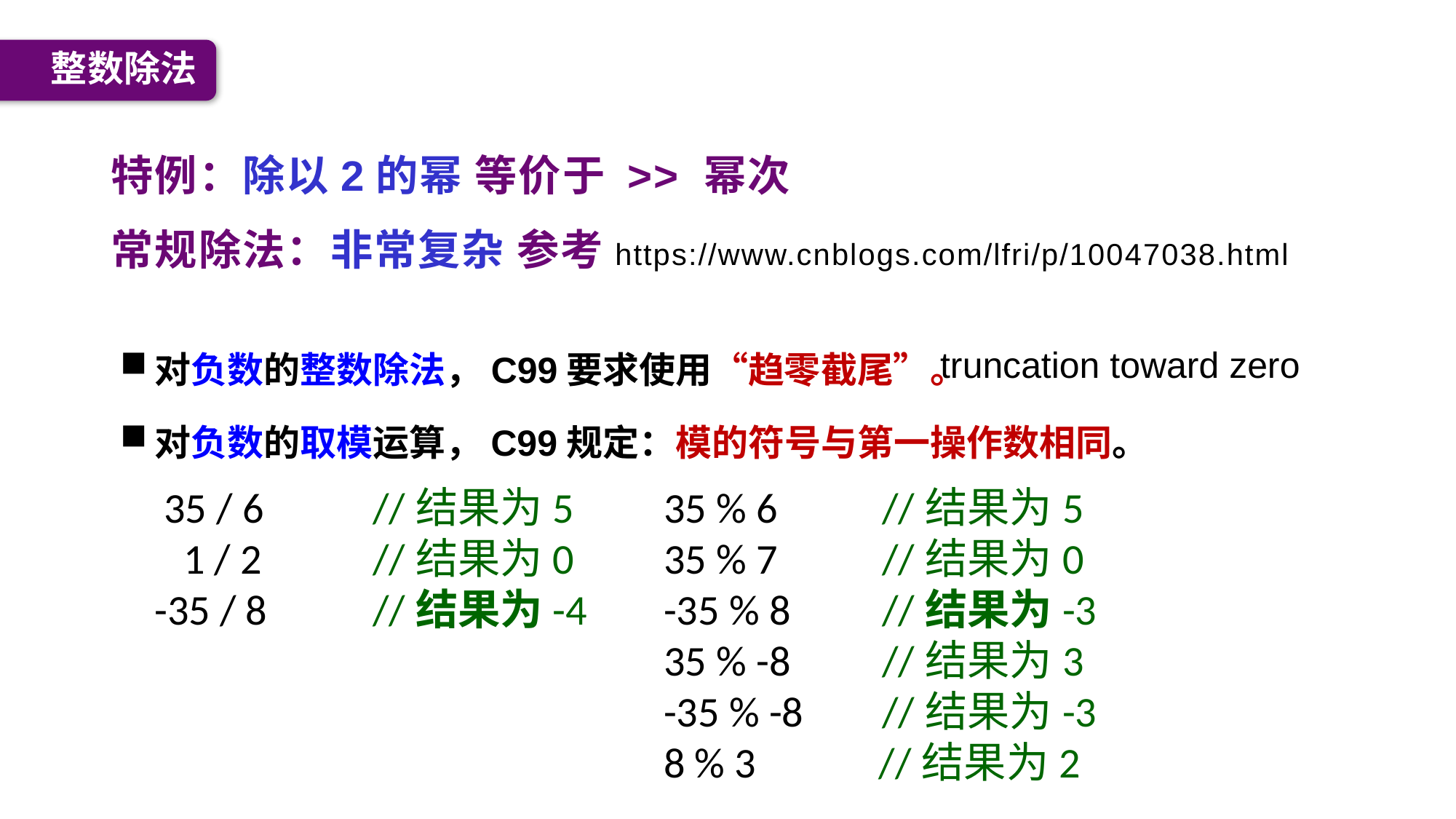

整数除法
特例：除以2的幂 等价于 >> 幂次
常规除法：非常复杂 参考https://www.cnblogs.com/lfri/p/10047038.html
对负数的整数除法，C99要求使用“趋零截尾”。
对负数的取模运算，C99规定：模的符号与第一操作数相同。
truncation toward zero
 35 / 6	//结果为5
   1 / 2 	//结果为0
-35 / 8 	//结果为-4

35 % 6	//结果为5
35 % 7 	//结果为0
-35 % 8 	//结果为-3
35 % -8 	//结果为3
-35 % -8	//结果为-3
8 % 3 	           //结果为2